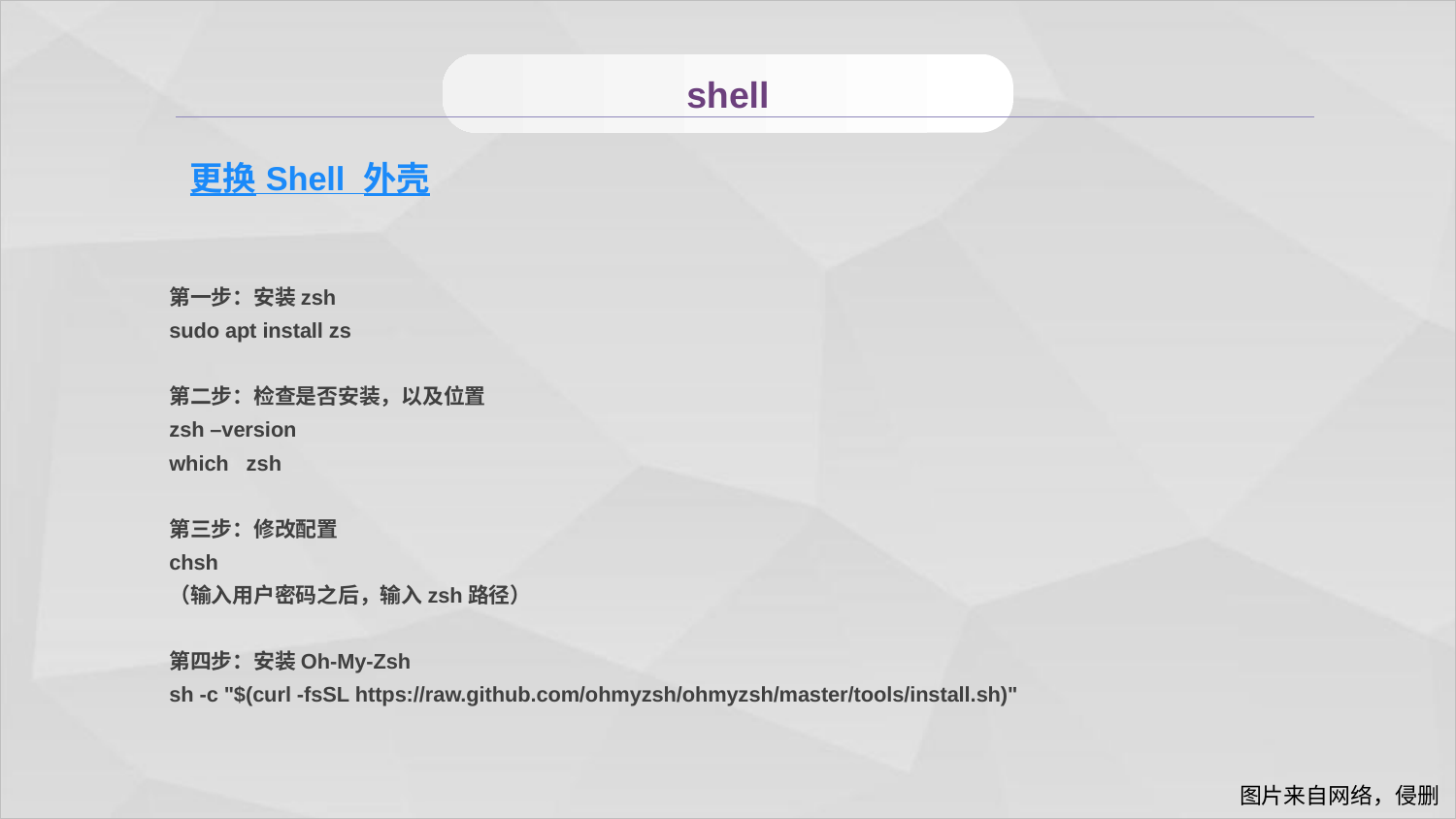

shell
更换 Shell  外壳
第一步：安装zsh
sudo apt install zs

第二步：检查是否安装，以及位置
zsh –version
which   zsh

第三步：修改配置
chsh
（输入用户密码之后，输入zsh路径）

第四步：安装Oh-My-Zsh
sh -c "$(curl -fsSL https://raw.github.com/ohmyzsh/ohmyzsh/master/tools/install.sh)"
图片来自网络，侵删